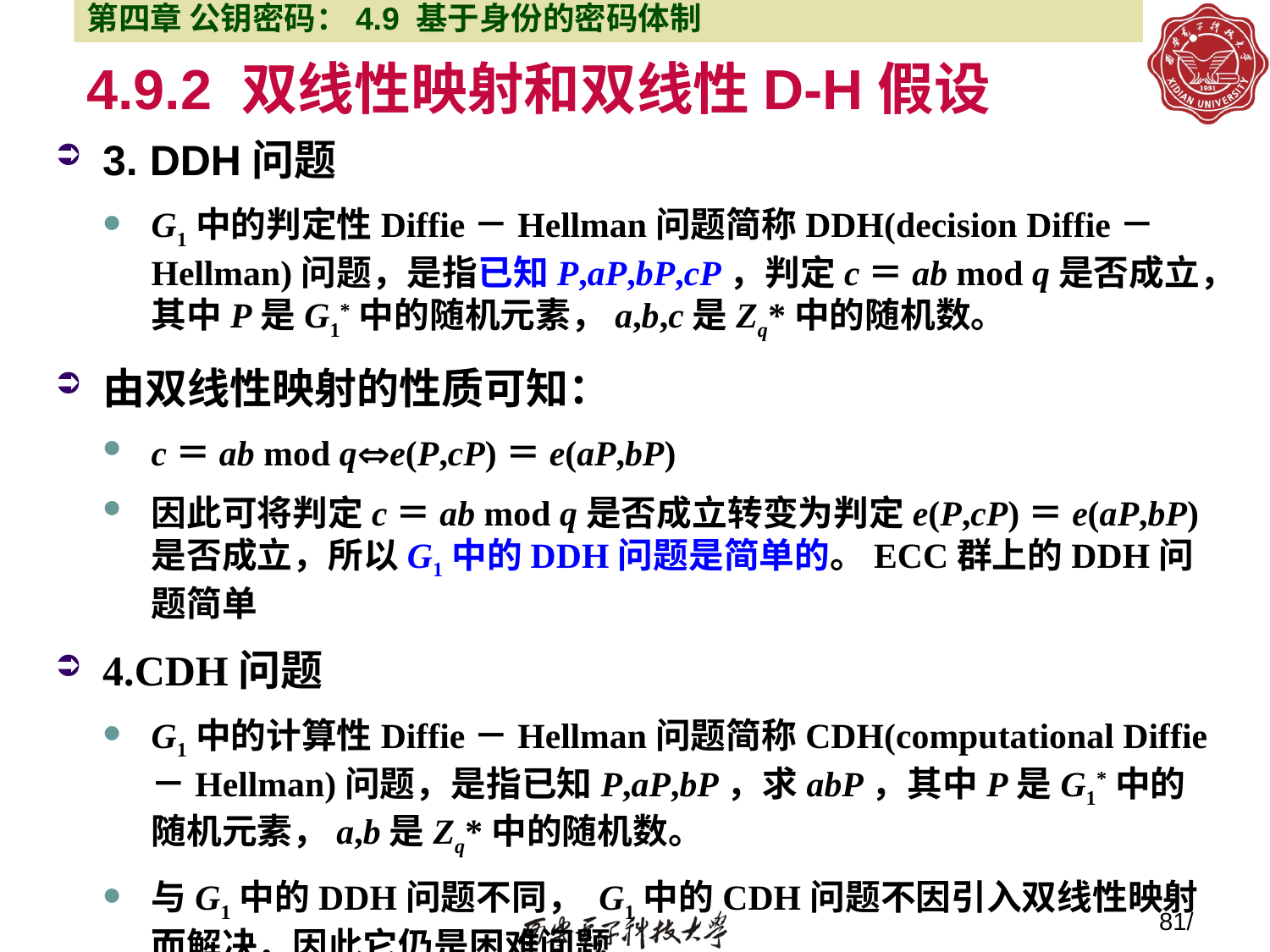

第四章 公钥密码：4.9 基于身份的密码体制
# 4.9.2 双线性映射和双线性D-H假设
3. DDH问题
G1中的判定性Diffie－Hellman问题简称DDH(decision Diffie－Hellman)问题，是指已知P,aP,bP,cP，判定c＝ab mod q是否成立，其中P是G1*中的随机元素，a,b,c是Zq*中的随机数。
由双线性映射的性质可知：
c＝ab mod q⇔e(P,cP)＝e(aP,bP)
因此可将判定c＝ab mod q是否成立转变为判定e(P,cP)＝e(aP,bP)是否成立，所以G1中的DDH问题是简单的。ECC群上的DDH问题简单
4.CDH问题
G1中的计算性Diffie－Hellman问题简称CDH(computational Diffie－Hellman)问题，是指已知P,aP,bP，求abP，其中P是G1*中的随机元素，a,b是Zq*中的随机数。
与G1中的DDH问题不同， G1中的CDH问题不因引入双线性映射而解决，因此它仍是困难问题
81/